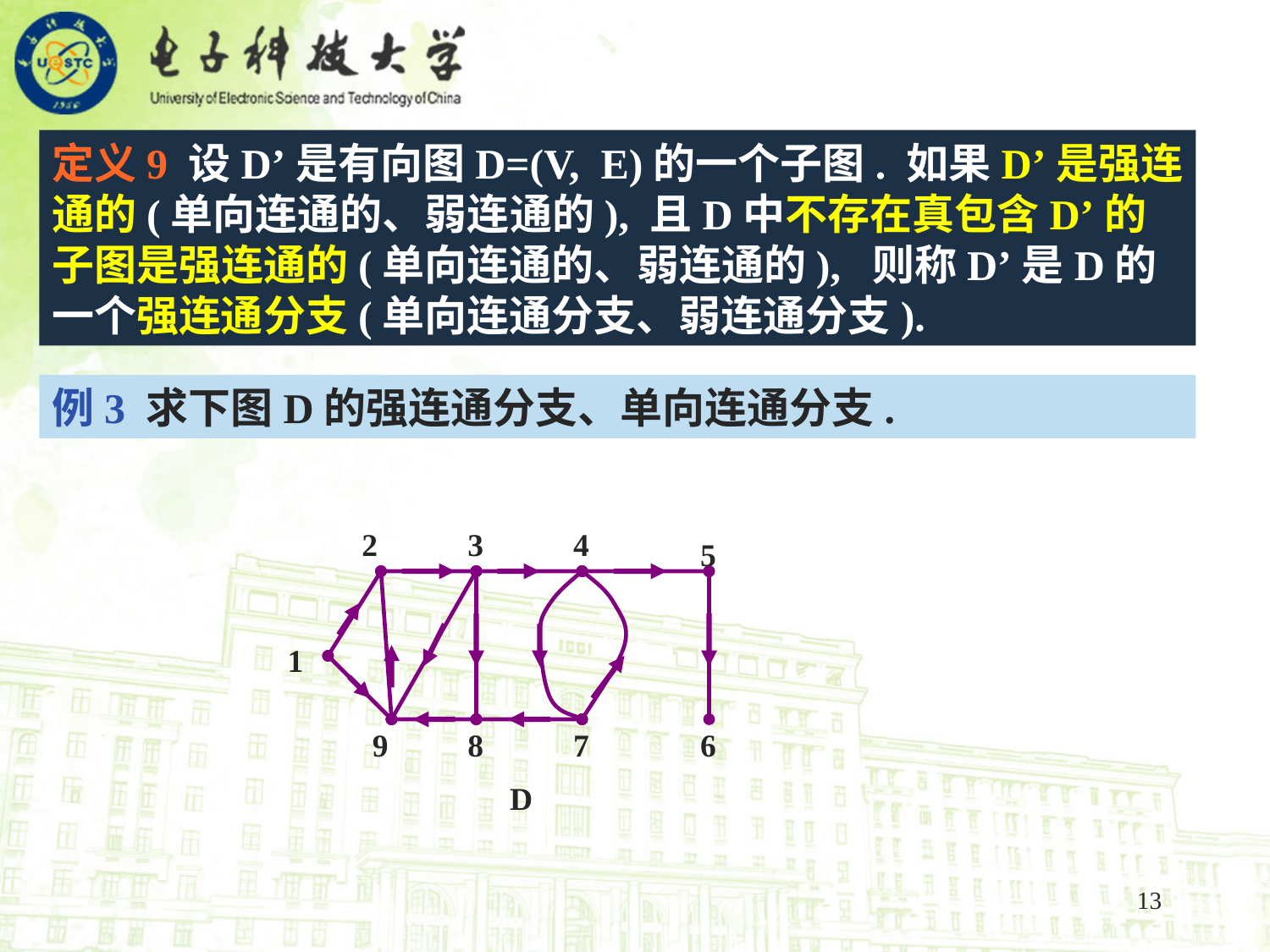

定义9 设D’是有向图D=(V,  E)的一个子图. 如果D’是强连通的(单向连通的、弱连通的), 且D中不存在真包含D’的子图是强连通的(单向连通的、弱连通的),  则称D’是D的一个强连通分支(单向连通分支、弱连通分支).
例3 求下图D的强连通分支、单向连通分支.
2
3
4
5

1

9

8

7
6
D

13